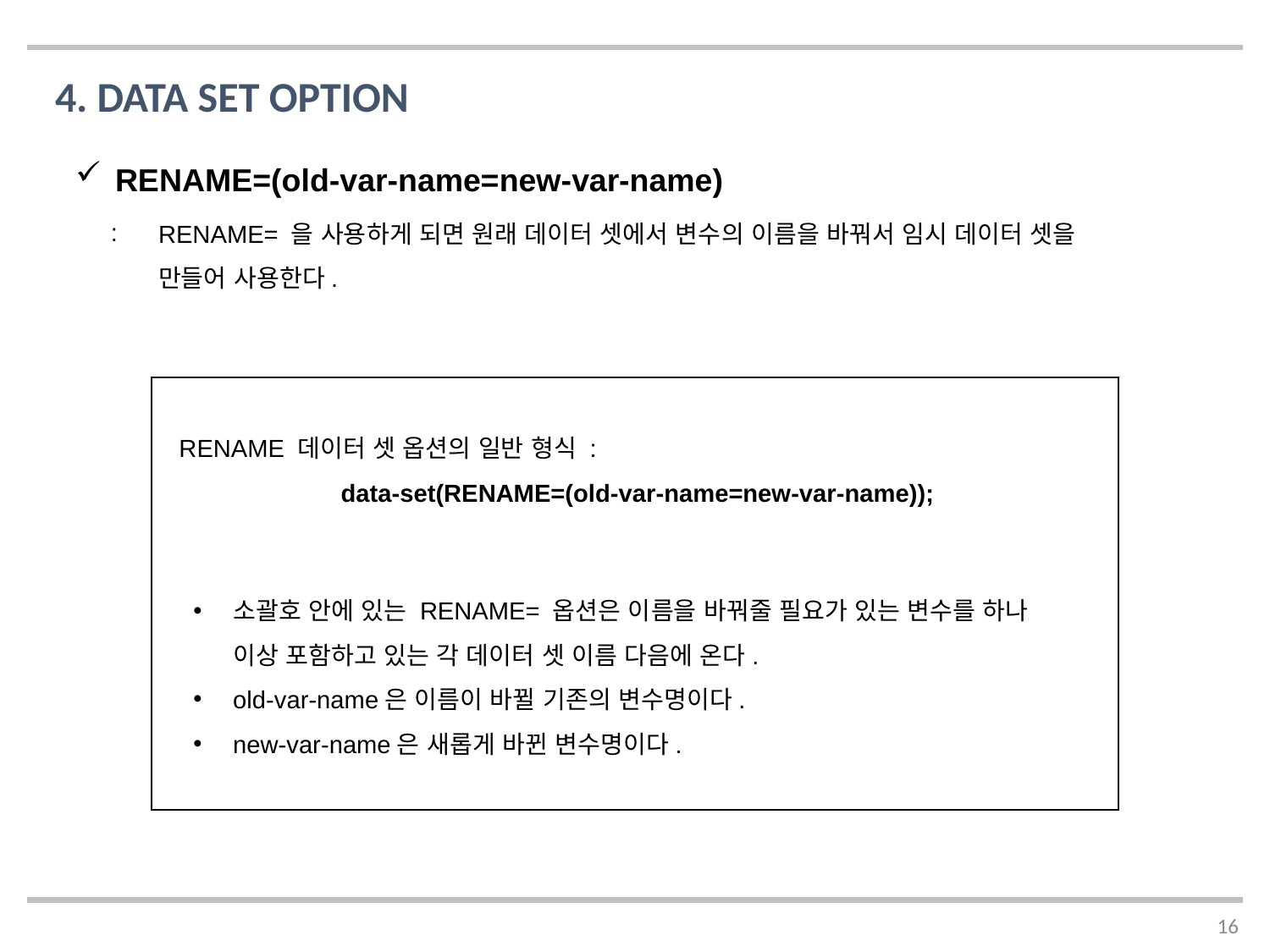

4. DATA SET OPTION
RENAME=(old-var-name=new-var-name)
RENAME= 을 사용하게 되면 원래 데이터 셋에서 변수의 이름을 바꿔서 임시 데이터 셋을 만들어 사용한다.

RENAME 데이터 셋 옵션의 일반 형식 :
	     data-set(RENAME=(old-var-name=new-var-name));
소괄호 안에 있는 RENAME= 옵션은 이름을 바꿔줄 필요가 있는 변수를 하나 이상 포함하고 있는 각 데이터 셋 이름 다음에 온다.
old-var-name은 이름이 바뀔 기존의 변수명이다.
new-var-name은 새롭게 바뀐 변수명이다.